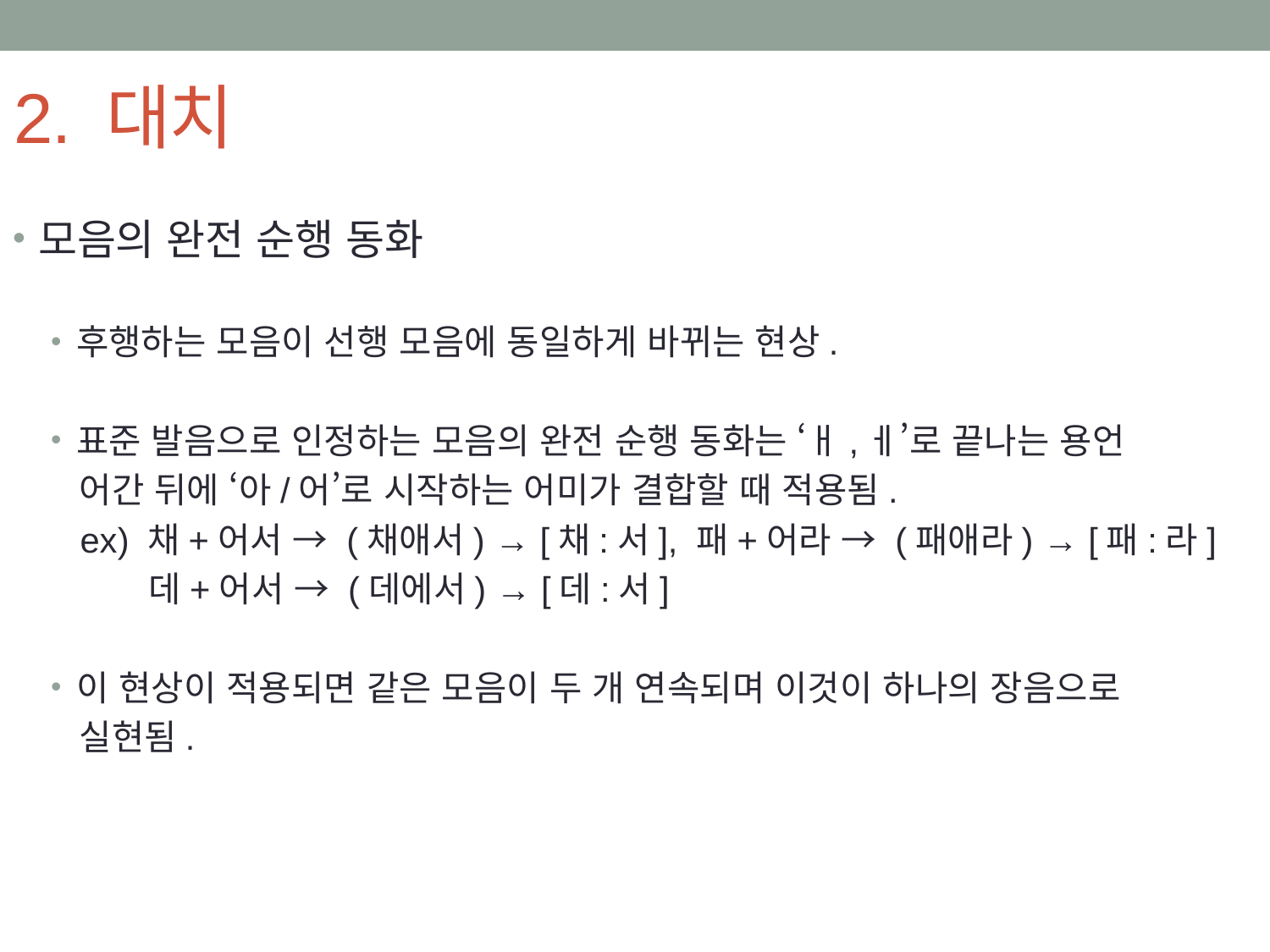

# 2. 대치
모음의 완전 순행 동화

후행하는 모음이 선행 모음에 동일하게 바뀌는 현상.

표준 발음으로 인정하는 모음의 완전 순행 동화는 ‘ㅐ,ㅔ’로 끝나는 용언
  어간 뒤에 ‘아/어’로 시작하는 어미가 결합할 때 적용됨.
   ex) 채+어서 → (채애서) → [채:서], 패+어라 → (패애라) → [패:라]
         데+어서 → (데에서) → [데:서]

이 현상이 적용되면 같은 모음이 두 개 연속되며 이것이 하나의 장음으로
  실현됨.